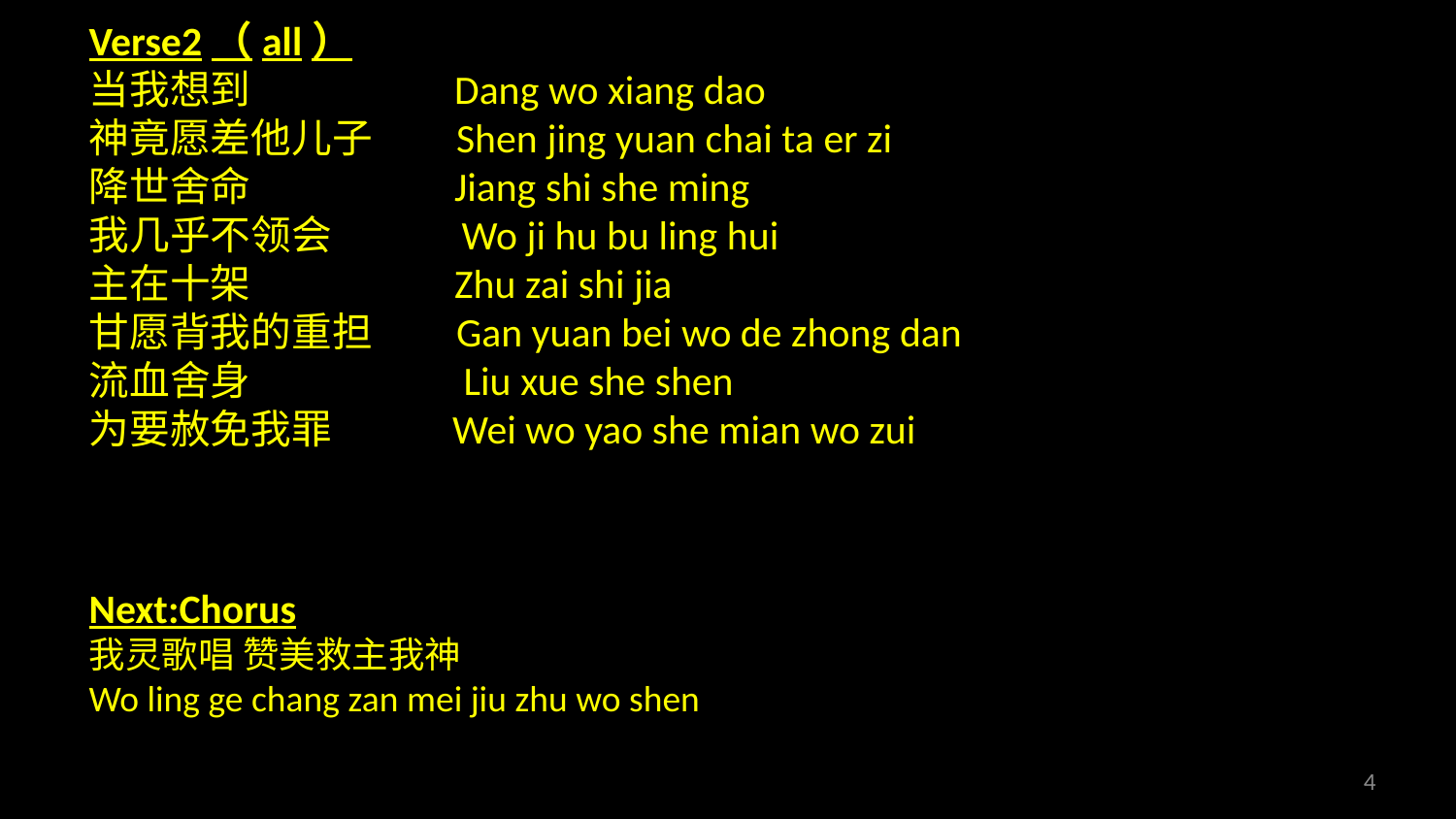

Verse2（all）
当我想到                     Dang wo xiang dao
神竟愿差他儿子        Shen jing yuan chai ta er zi
降世舍命                     Jiang shi she ming
我几乎不领会             Wo ji hu bu ling hui
主在十架                     Zhu zai shi jia
甘愿背我的重担        Gan yuan bei wo de zhong dan
流血舍身                      Liu xue she shen
为要赦免我罪            Wei wo yao she mian wo zui

Next:Chorus
我灵歌唱 赞美救主我神
Wo ling ge chang zan mei jiu zhu wo shen

4